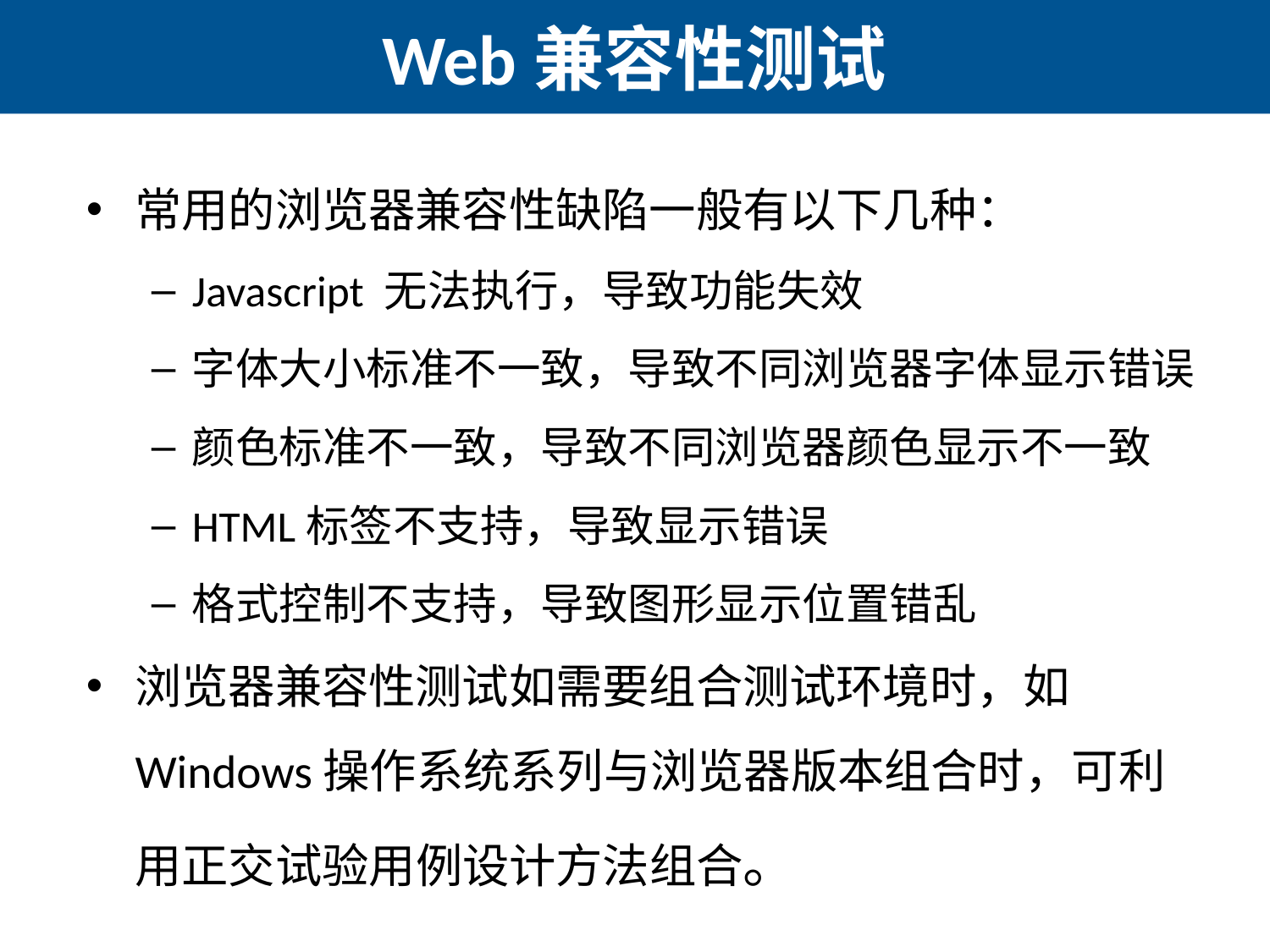

# Web兼容性测试
常用的浏览器兼容性缺陷一般有以下几种：
Javascript 无法执行，导致功能失效
字体大小标准不一致，导致不同浏览器字体显示错误
颜色标准不一致，导致不同浏览器颜色显示不一致
HTML标签不支持，导致显示错误
格式控制不支持，导致图形显示位置错乱
浏览器兼容性测试如需要组合测试环境时，如Windows操作系统系列与浏览器版本组合时，可利用正交试验用例设计方法组合。